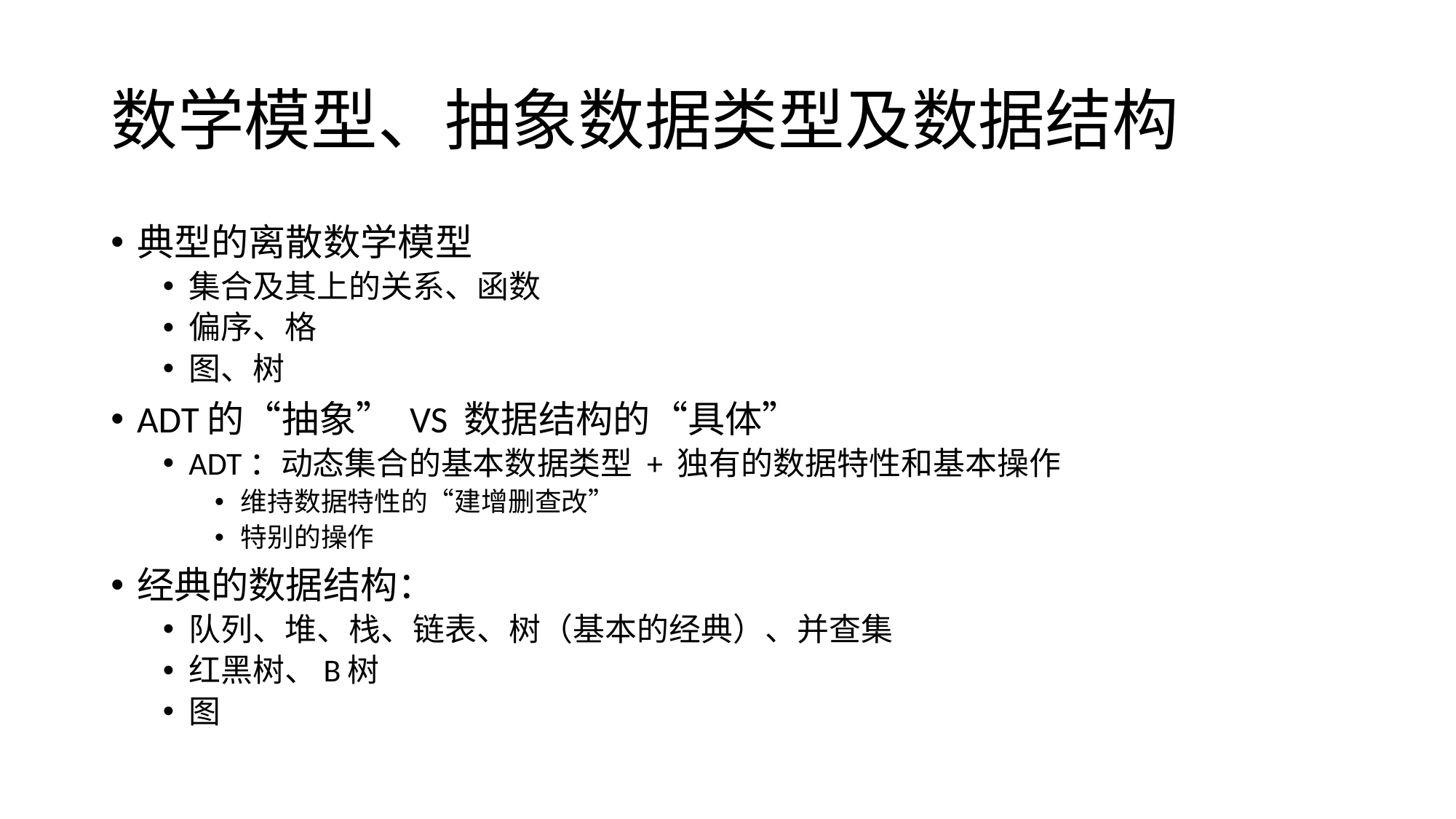

# 数学模型、抽象数据类型及数据结构
典型的离散数学模型
集合及其上的关系、函数
偏序、格
图、树
ADT的“抽象” VS 数据结构的“具体”
ADT：动态集合的基本数据类型 + 独有的数据特性和基本操作
维持数据特性的“建增删查改”
特别的操作
经典的数据结构：
队列、堆、栈、链表、树（基本的经典）、并查集
红黑树、B树
图